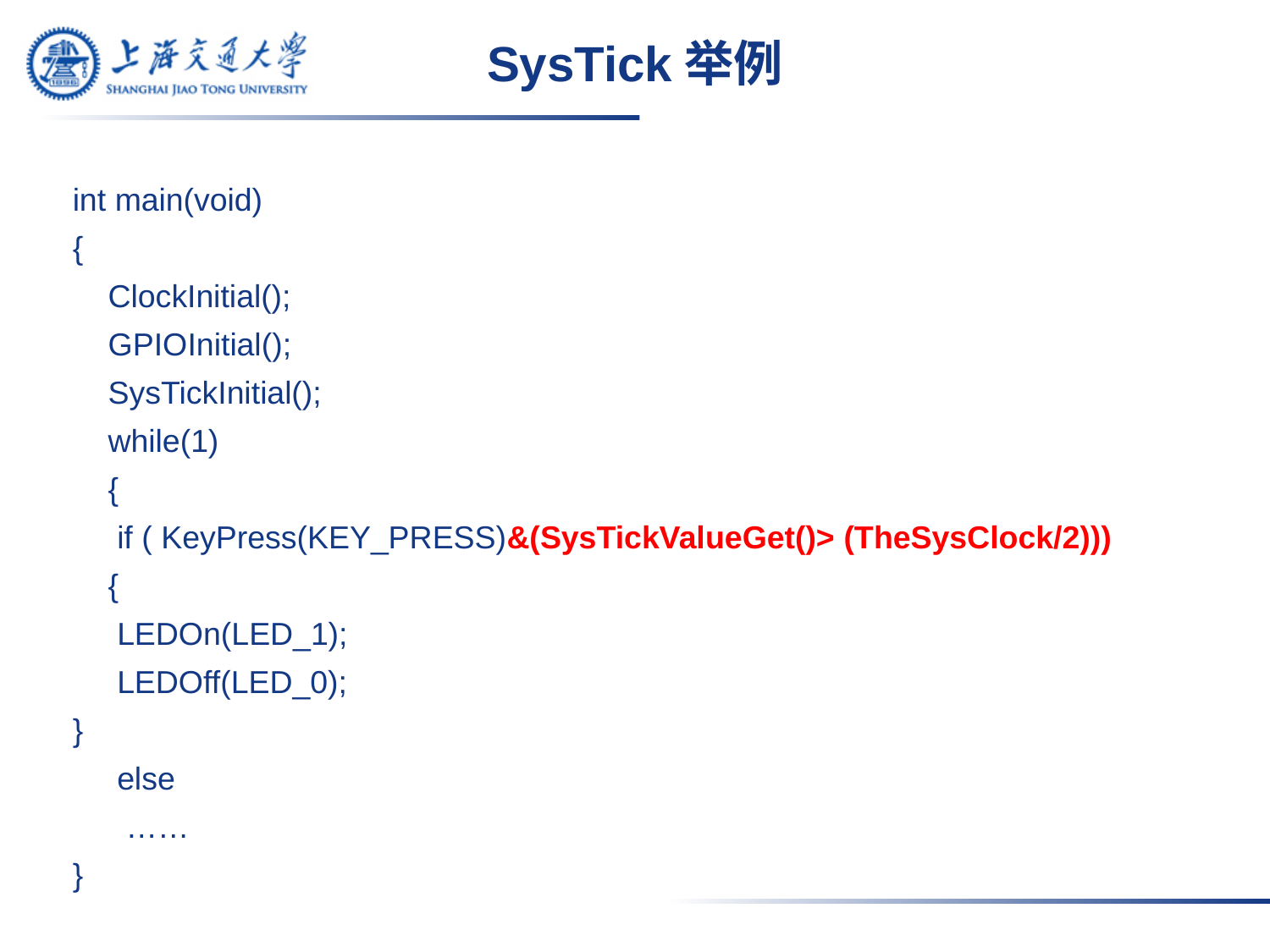

# SysTick举例
int main(void)
{
    ClockInitial();
    GPIOInitial();
    SysTickInitial();
    while(1)
    {
     if ( KeyPress(KEY_PRESS)&(SysTickValueGet()> (TheSysClock/2)))
    {
     LEDOn(LED_1);
     LEDOff(LED_0);
}
     else
      ……
}